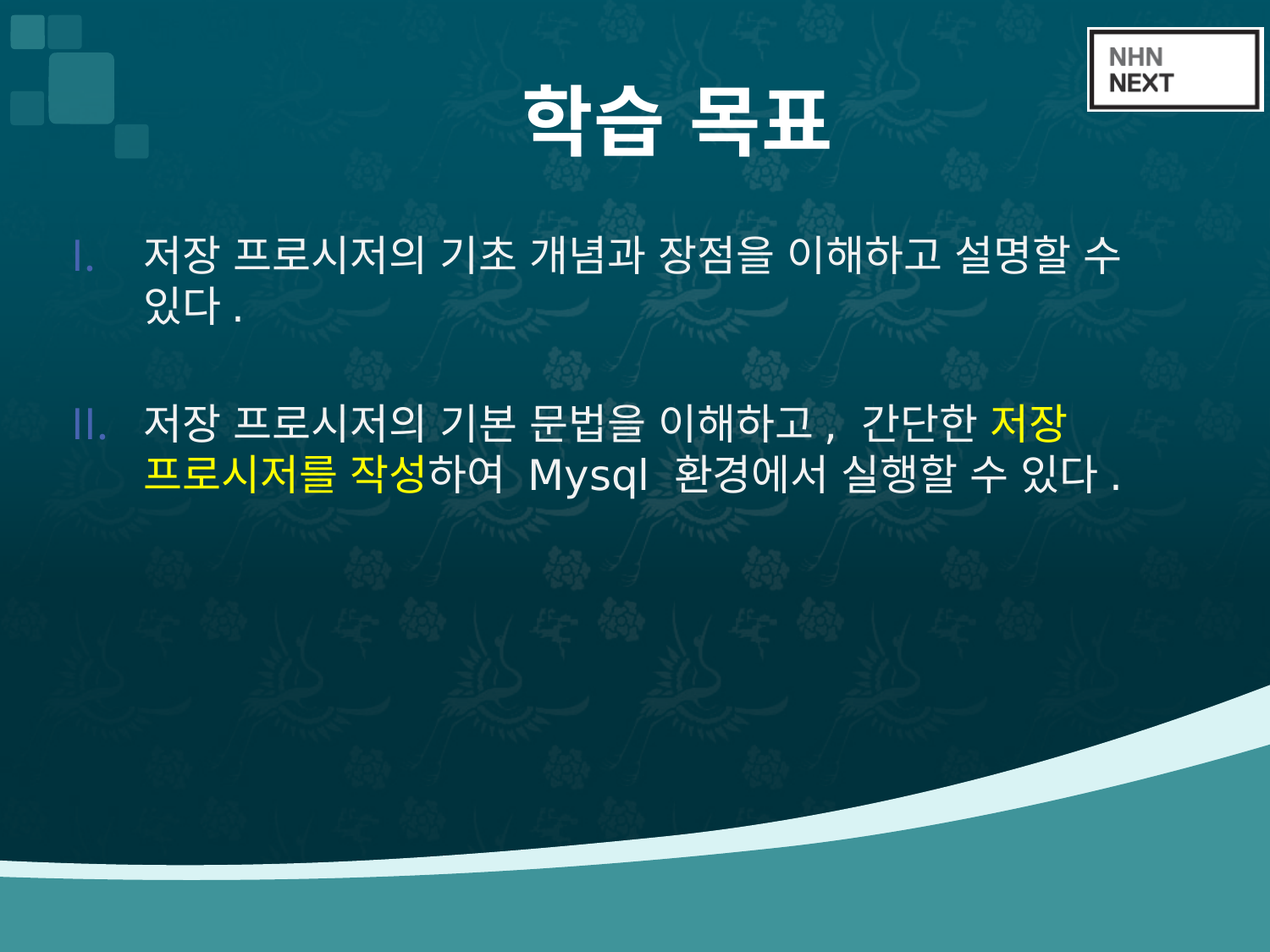

# 학습 목표
저장 프로시저의 기초 개념과 장점을 이해하고 설명할 수 있다.

저장 프로시저의 기본 문법을 이해하고, 간단한 저장 프로시저를 작성하여 Mysql 환경에서 실행할 수 있다.